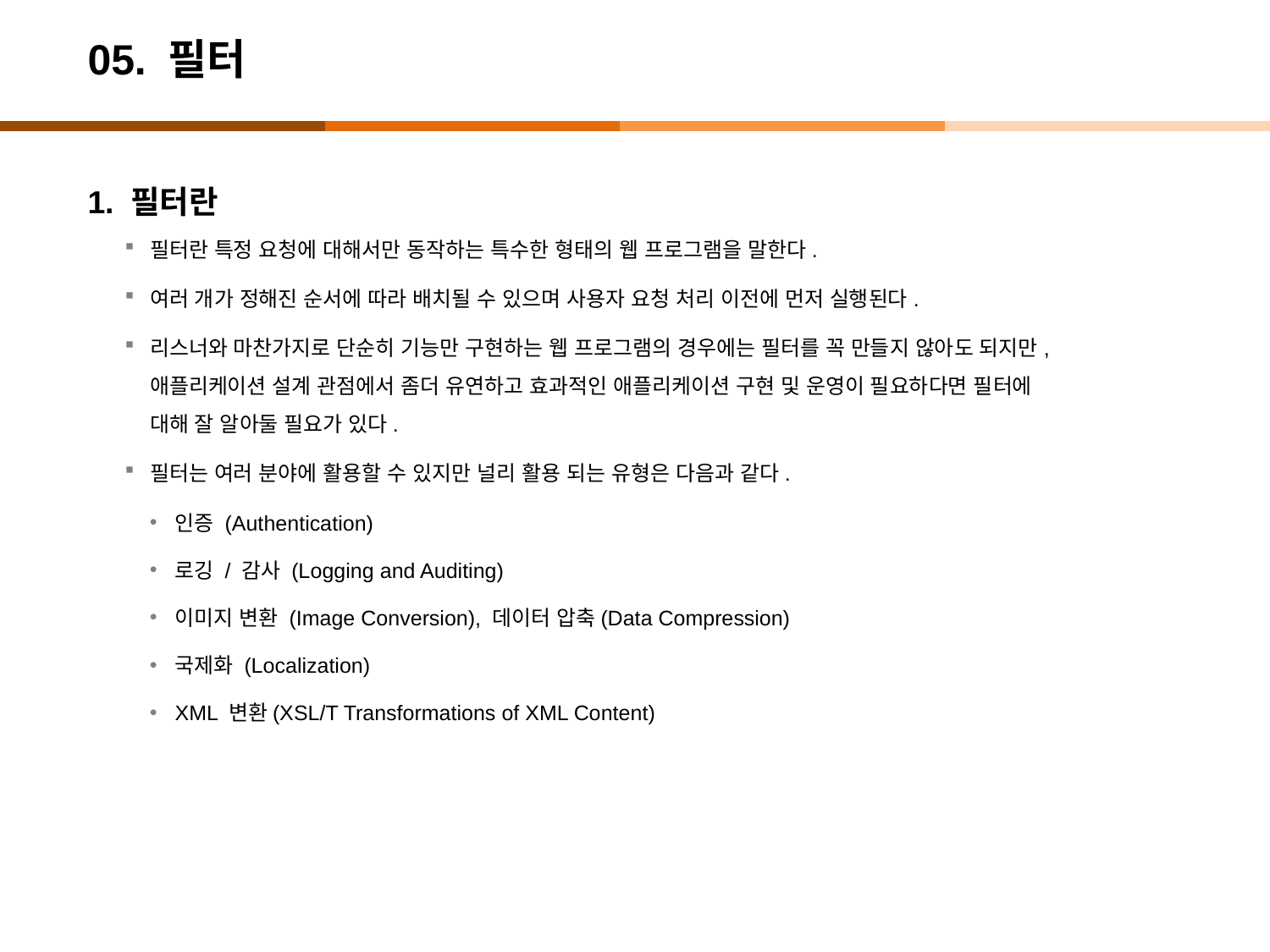

# 05. 필터
1. 필터란
필터란 특정 요청에 대해서만 동작하는 특수한 형태의 웹 프로그램을 말한다.
여러 개가 정해진 순서에 따라 배치될 수 있으며 사용자 요청 처리 이전에 먼저 실행된다.
리스너와 마찬가지로 단순히 기능만 구현하는 웹 프로그램의 경우에는 필터를 꼭 만들지 않아도 되지만, 애플리케이션 설계 관점에서 좀더 유연하고 효과적인 애플리케이션 구현 및 운영이 필요하다면 필터에 대해 잘 알아둘 필요가 있다.
필터는 여러 분야에 활용할 수 있지만 널리 활용 되는 유형은 다음과 같다.
인증 (Authentication)
로깅 / 감사 (Logging and Auditing)
이미지 변환 (Image Conversion), 데이터 압축(Data Compression)
국제화 (Localization)
XML 변환(XSL/T Transformations of XML Content)